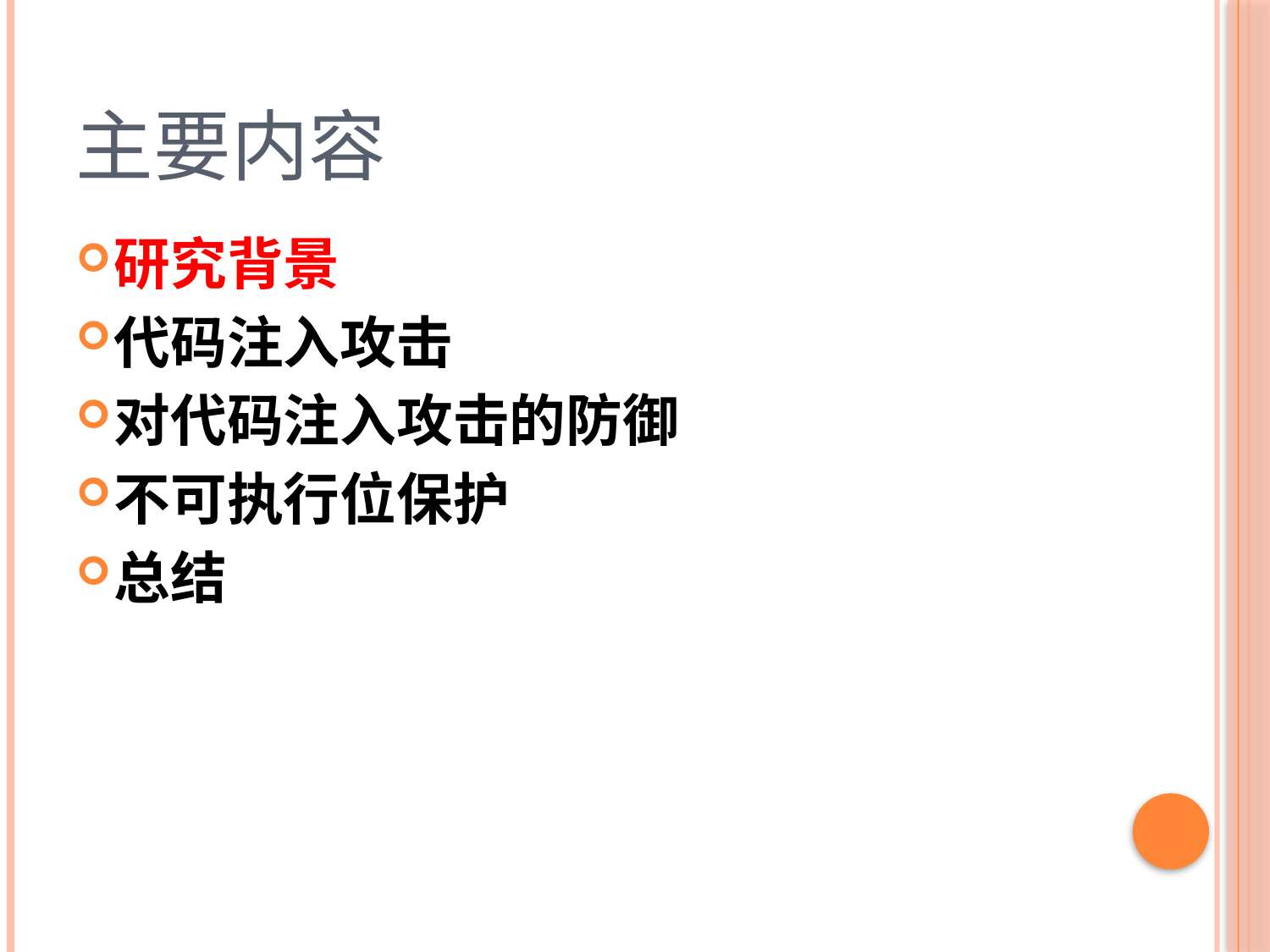

# 主要内容
研究背景
代码注入攻击
对代码注入攻击的防御
不可执行位保护
总结